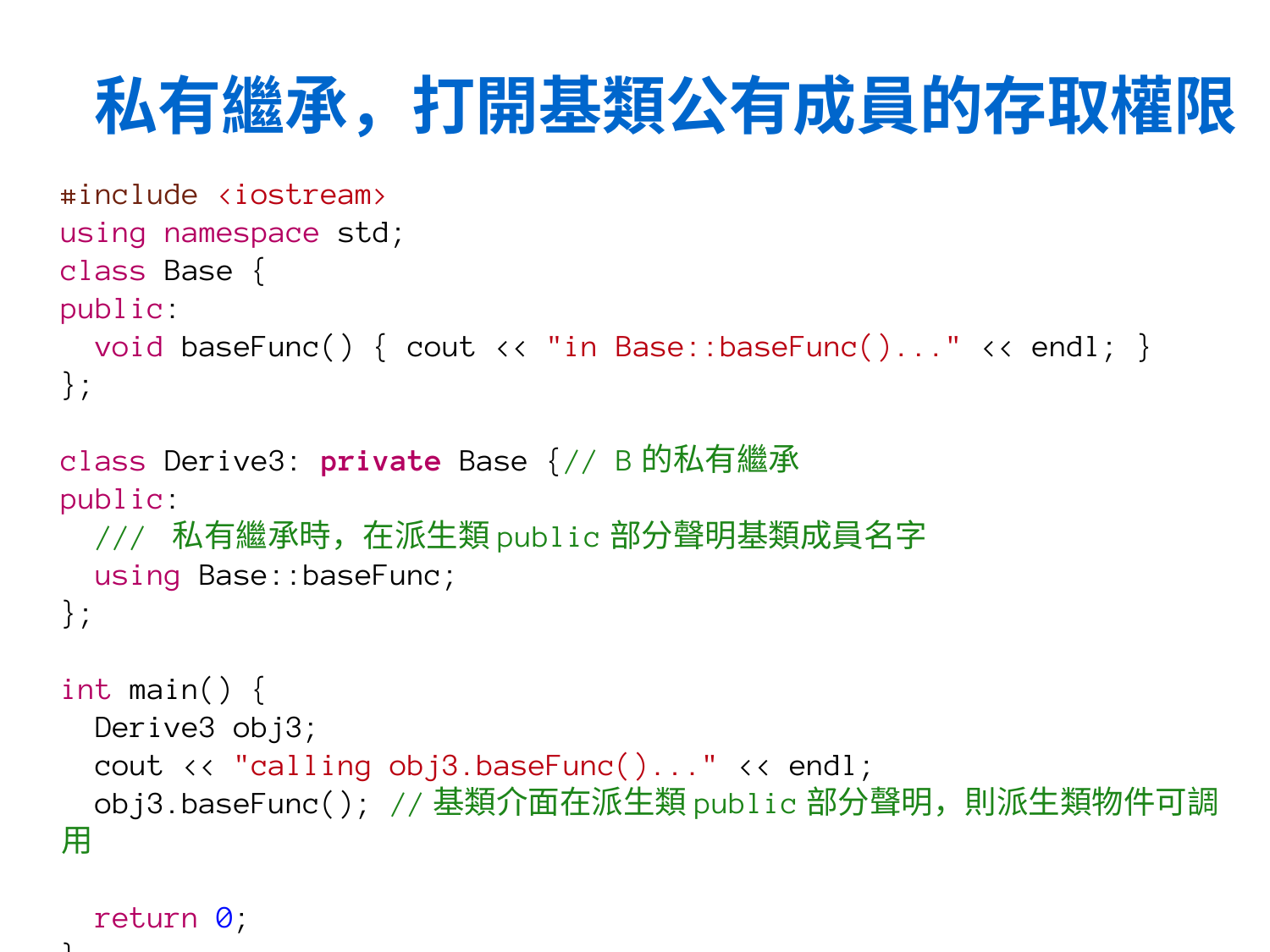

# 私有繼承，打開基類公有成員的存取權限
#include <iostream>
using namespace std;
class Base {
public:
  void baseFunc() { cout << "in Base::baseFunc()..." << endl; }
};

class Derive3: private Base {// B的私有繼承
public:
  /// 私有繼承時，在派生類public部分聲明基類成員名字
  using Base::baseFunc;
};

int main() {
  Derive3 obj3;
  cout << "calling obj3.baseFunc()..." << endl;
  obj3.baseFunc(); //基類介面在派生類public部分聲明，則派生類物件可調用

  return 0;
}